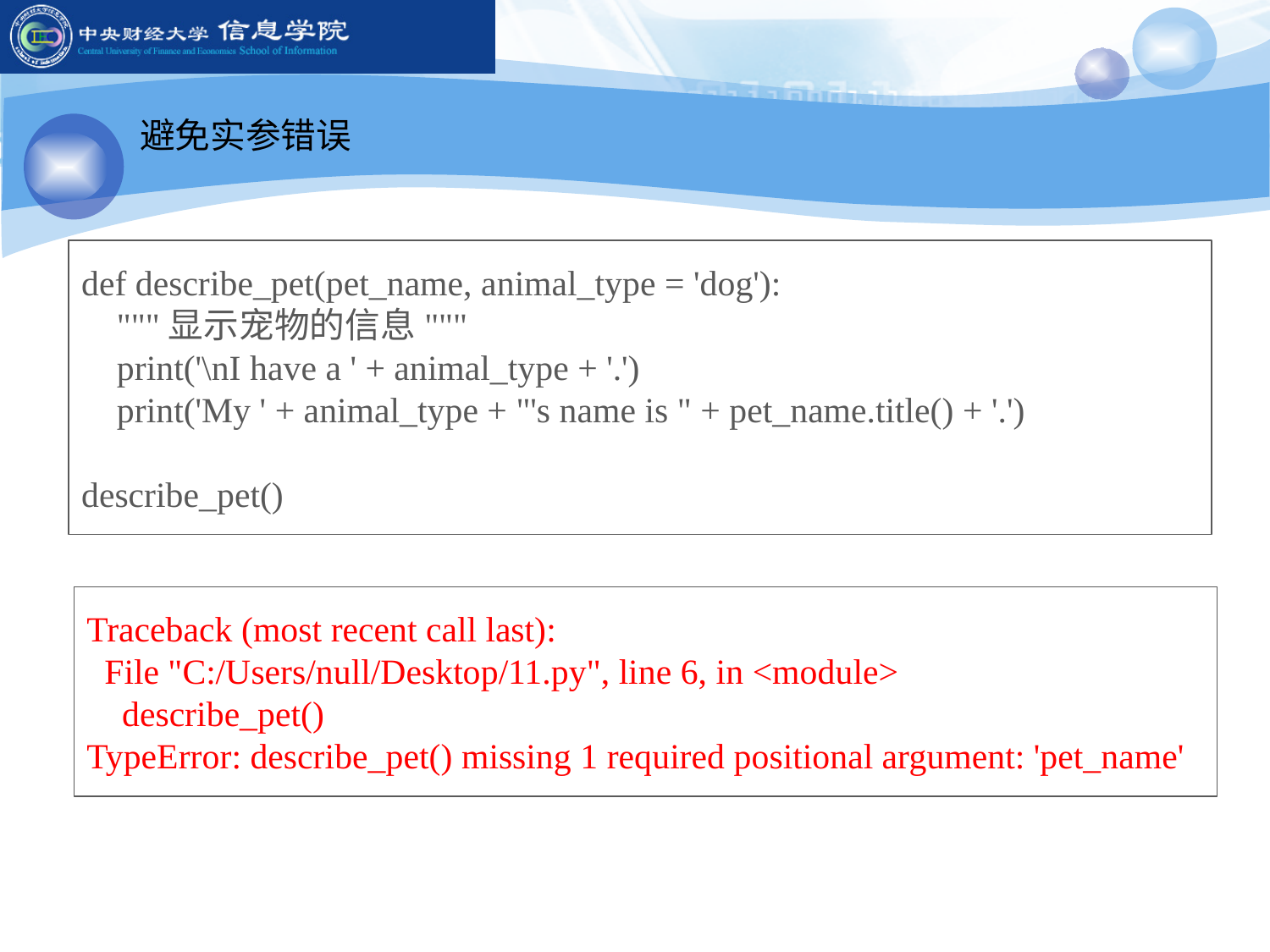

避免实参错误

def describe_pet(pet_name, animal_type = 'dog'):
    """显示宠物的信息"""
    print('\nI have a ' + animal_type + '.')
    print('My ' + animal_type + "'s name is " + pet_name.title() + '.')

describe_pet()
Traceback (most recent call last):
  File "C:/Users/null/Desktop/11.py", line 6, in <module>
    describe_pet()
TypeError: describe_pet() missing 1 required positional argument: 'pet_name'